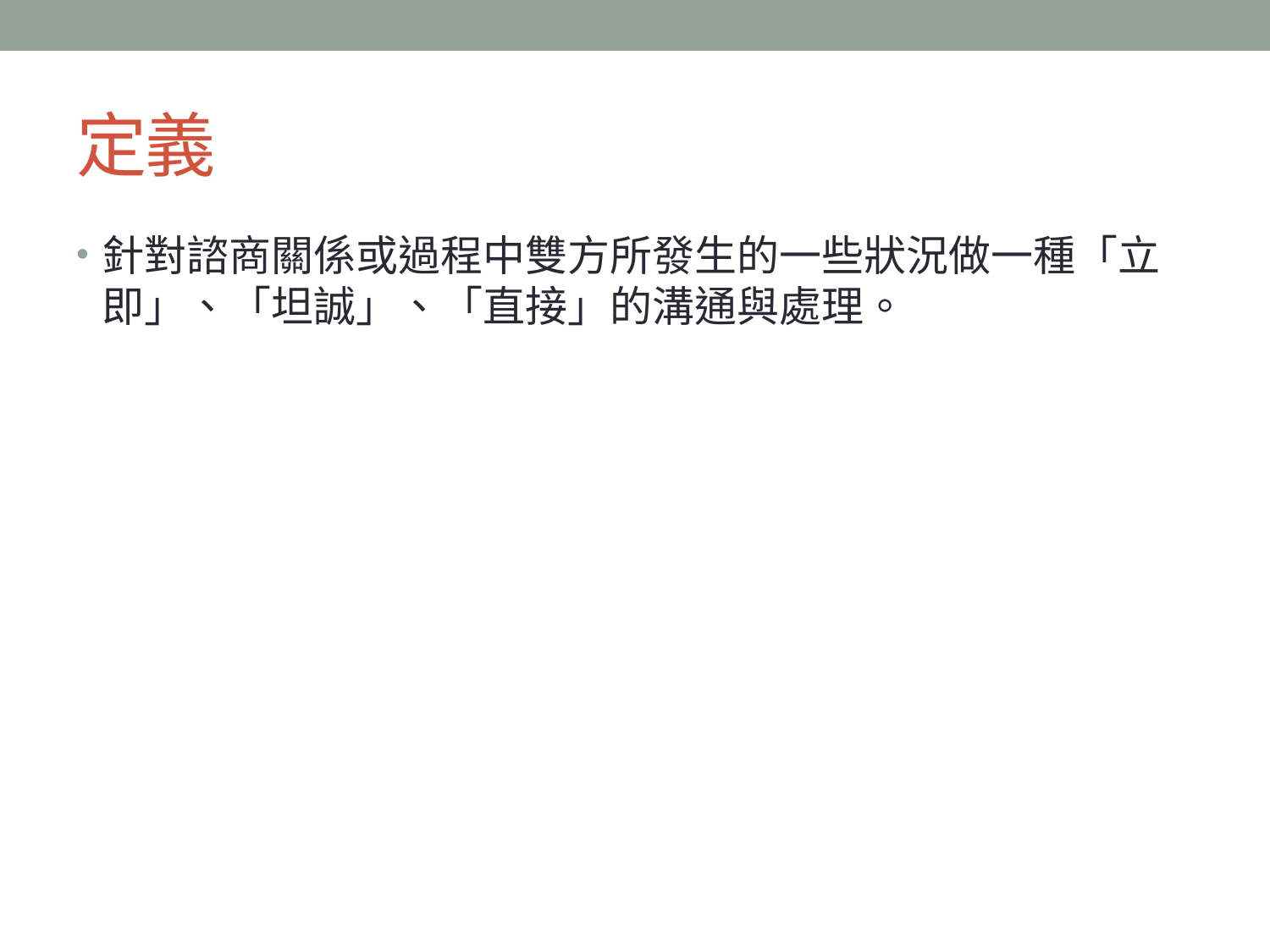

# 定義
針對諮商關係或過程中雙方所發生的一些狀況做一種「立即」、「坦誠」、「直接」的溝通與處理。